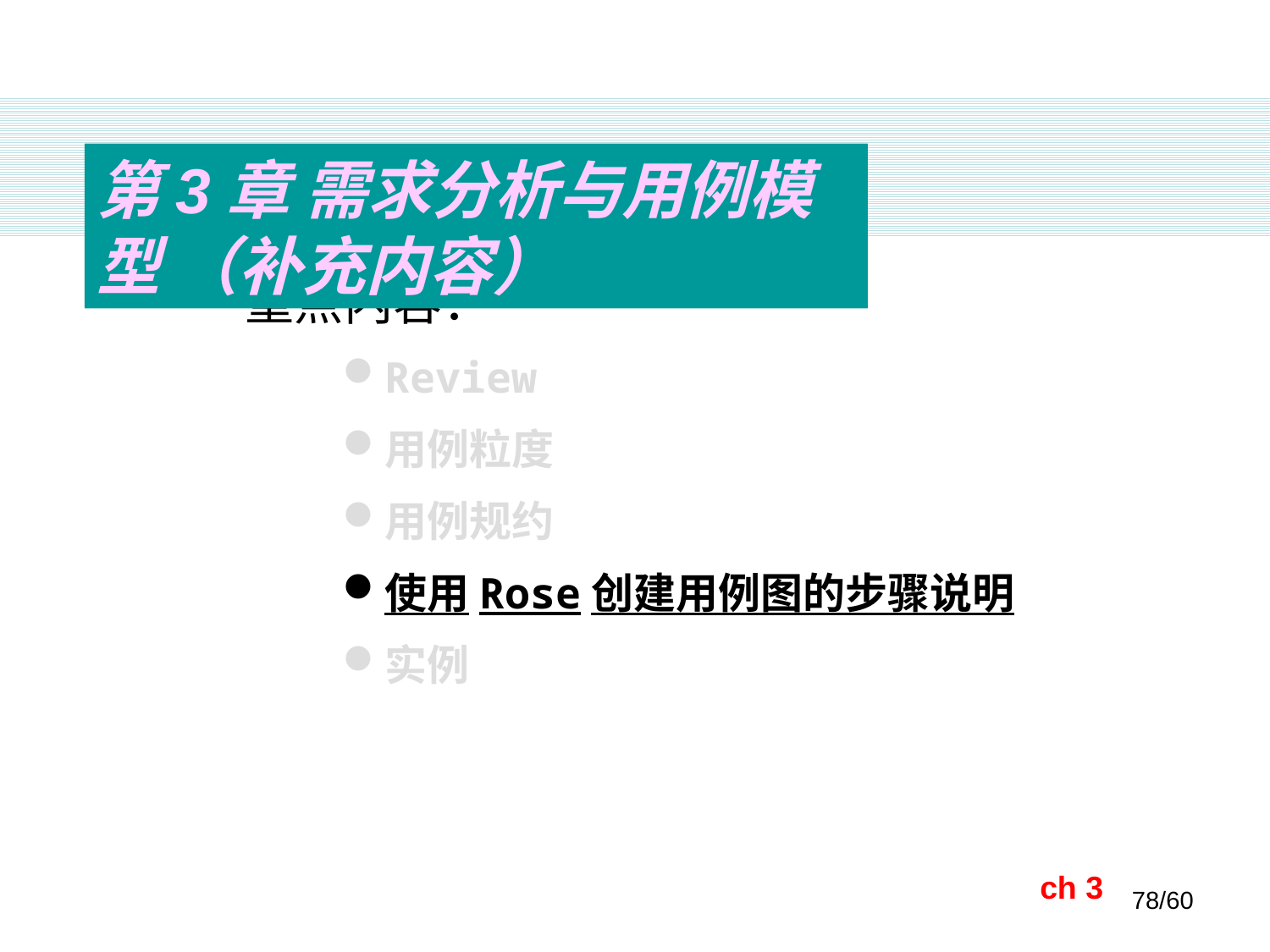

第3章 需求分析与用例模型 （补充内容）
重点内容：
Review
用例粒度
用例规约
使用Rose创建用例图的步骤说明
实例
ch 3
78/60